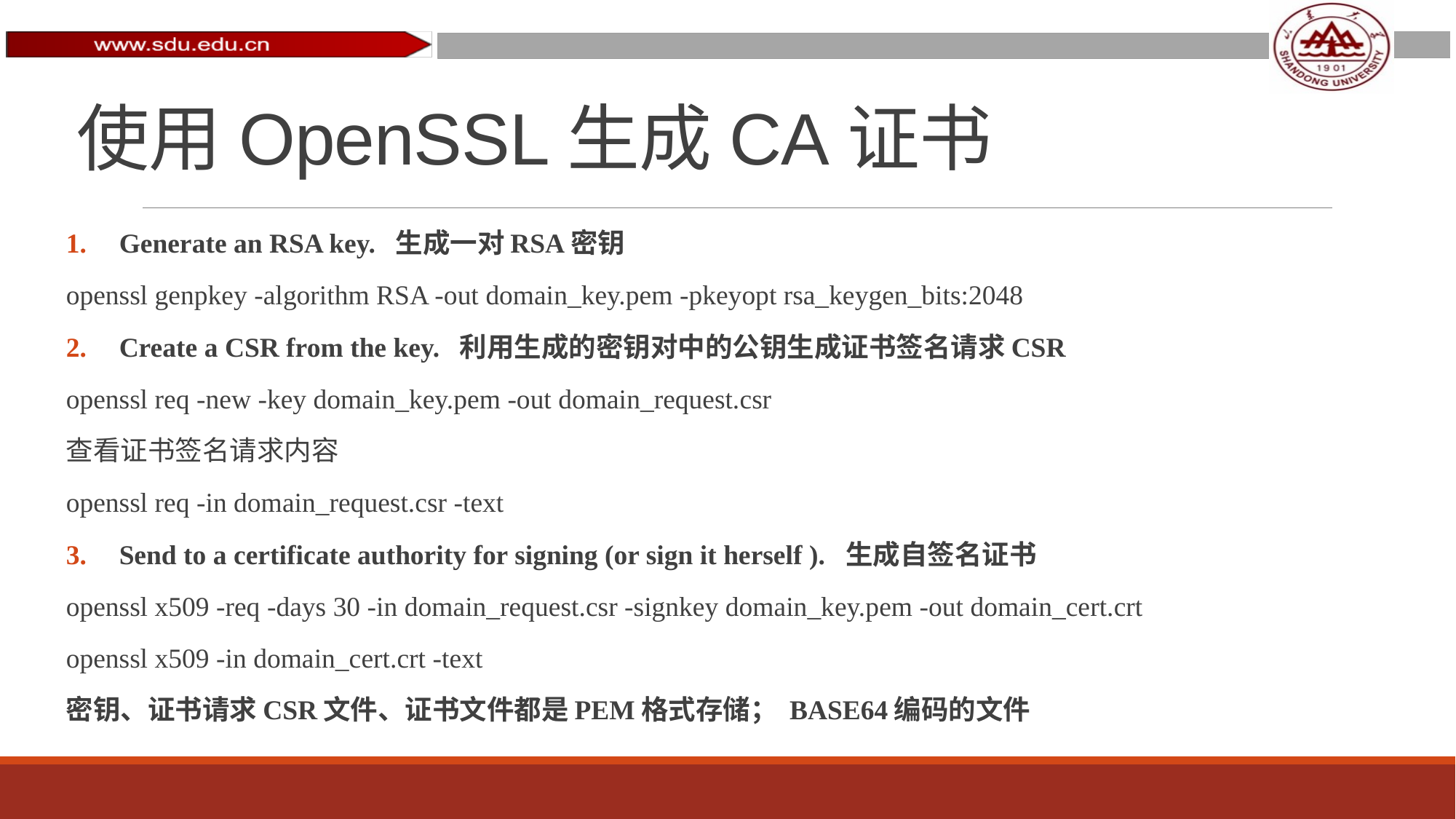

# 使用OpenSSL生成CA证书
Generate an RSA key.  生成一对RSA密钥
openssl genpkey -algorithm RSA -out domain_key.pem -pkeyopt rsa_keygen_bits:2048
Create a CSR from the key.  利用生成的密钥对中的公钥生成证书签名请求CSR
openssl req -new -key domain_key.pem -out domain_request.csr
查看证书签名请求内容
openssl req -in domain_request.csr -text
Send to a certificate authority for signing (or sign it herself ).  生成自签名证书
openssl x509 -req -days 30 -in domain_request.csr -signkey domain_key.pem -out domain_cert.crt
openssl x509 -in domain_cert.crt -text
密钥、证书请求CSR文件、证书文件都是PEM格式存储； BASE64编码的文件